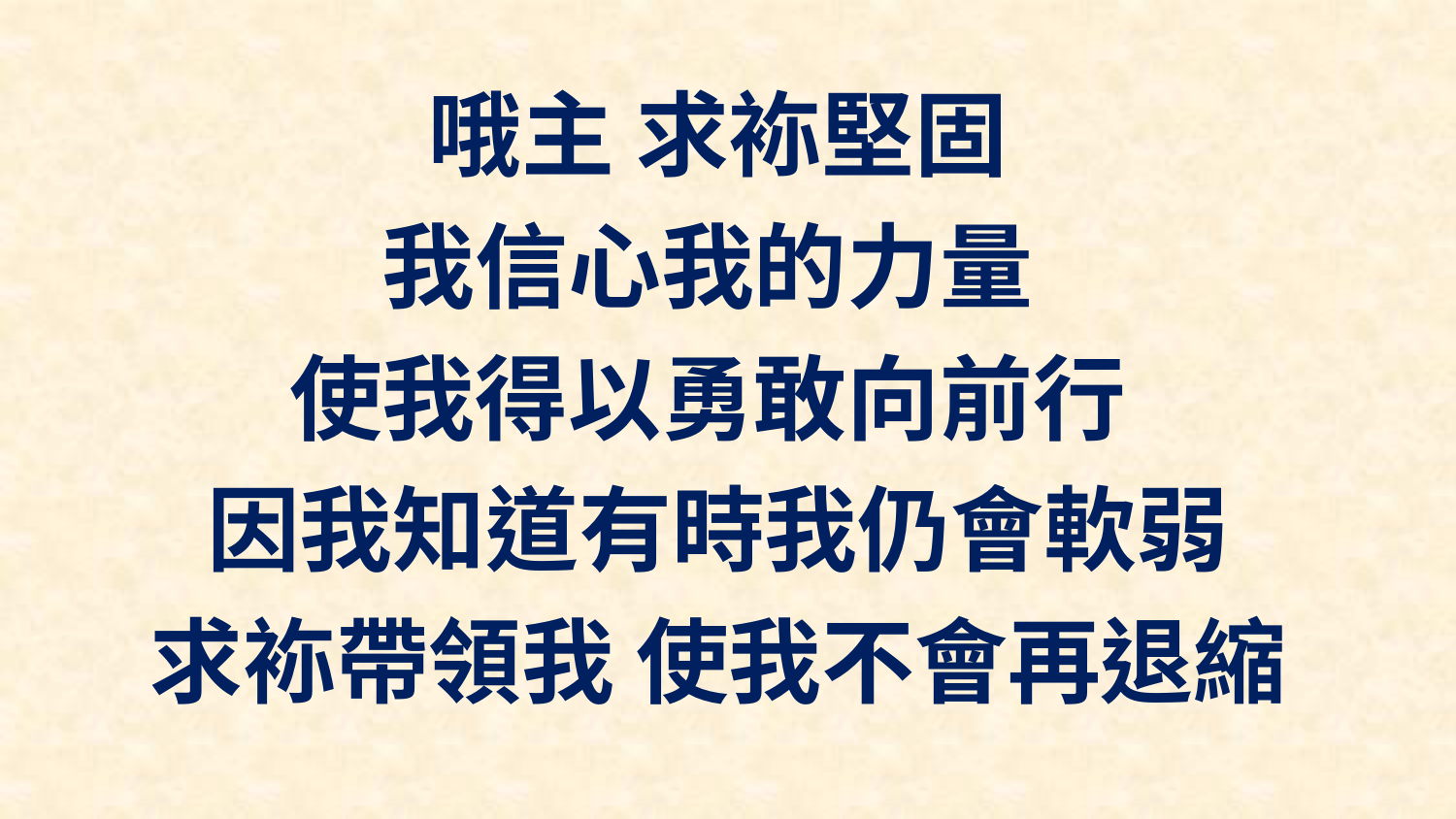

哦主 求袮堅固
我信心我的力量
使我得以勇敢向前行
因我知道有時我仍會軟弱
求袮帶領我 使我不會再退縮